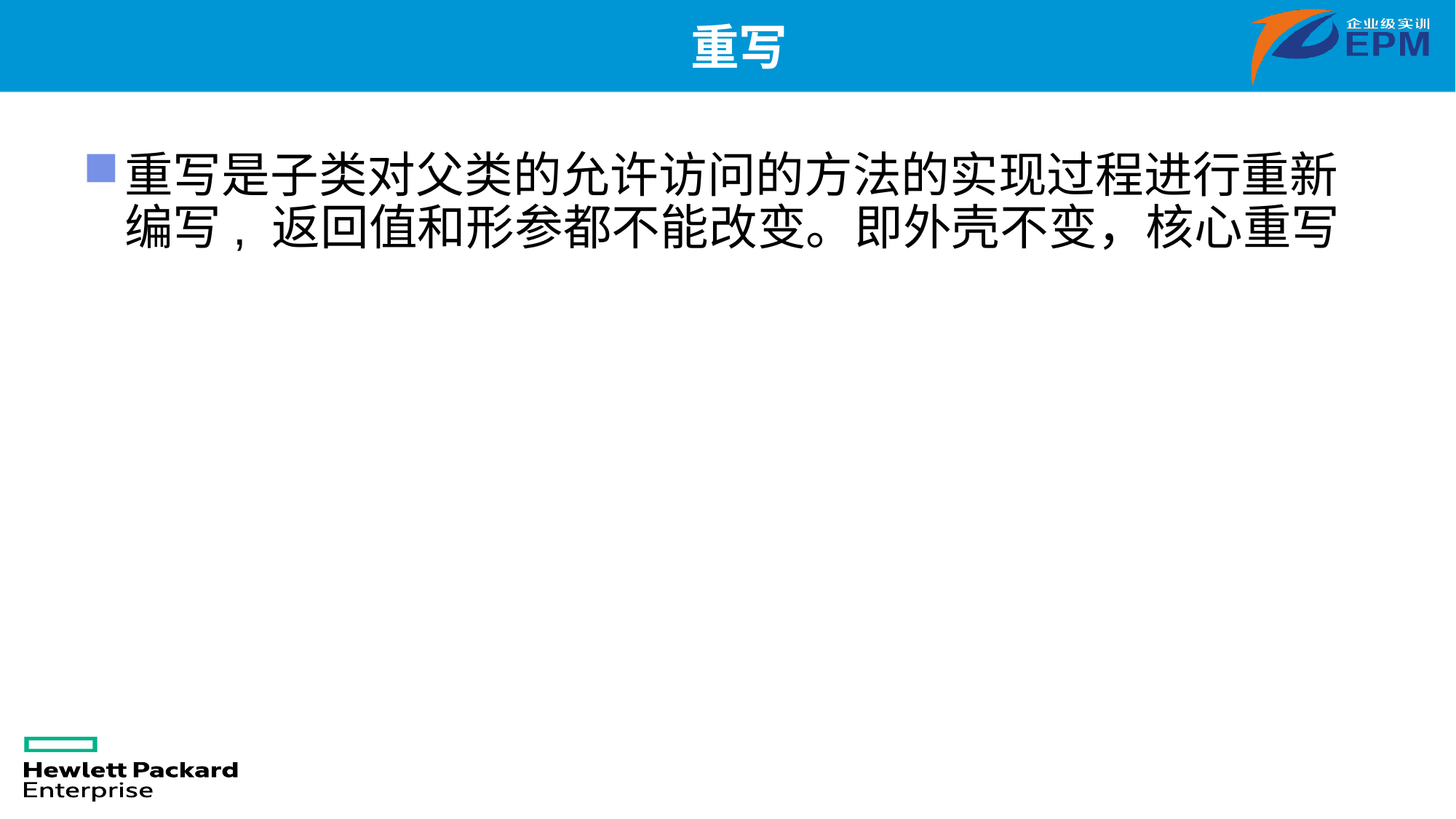

# 重写
重写是子类对父类的允许访问的方法的实现过程进行重新编写, 返回值和形参都不能改变。即外壳不变，核心重写